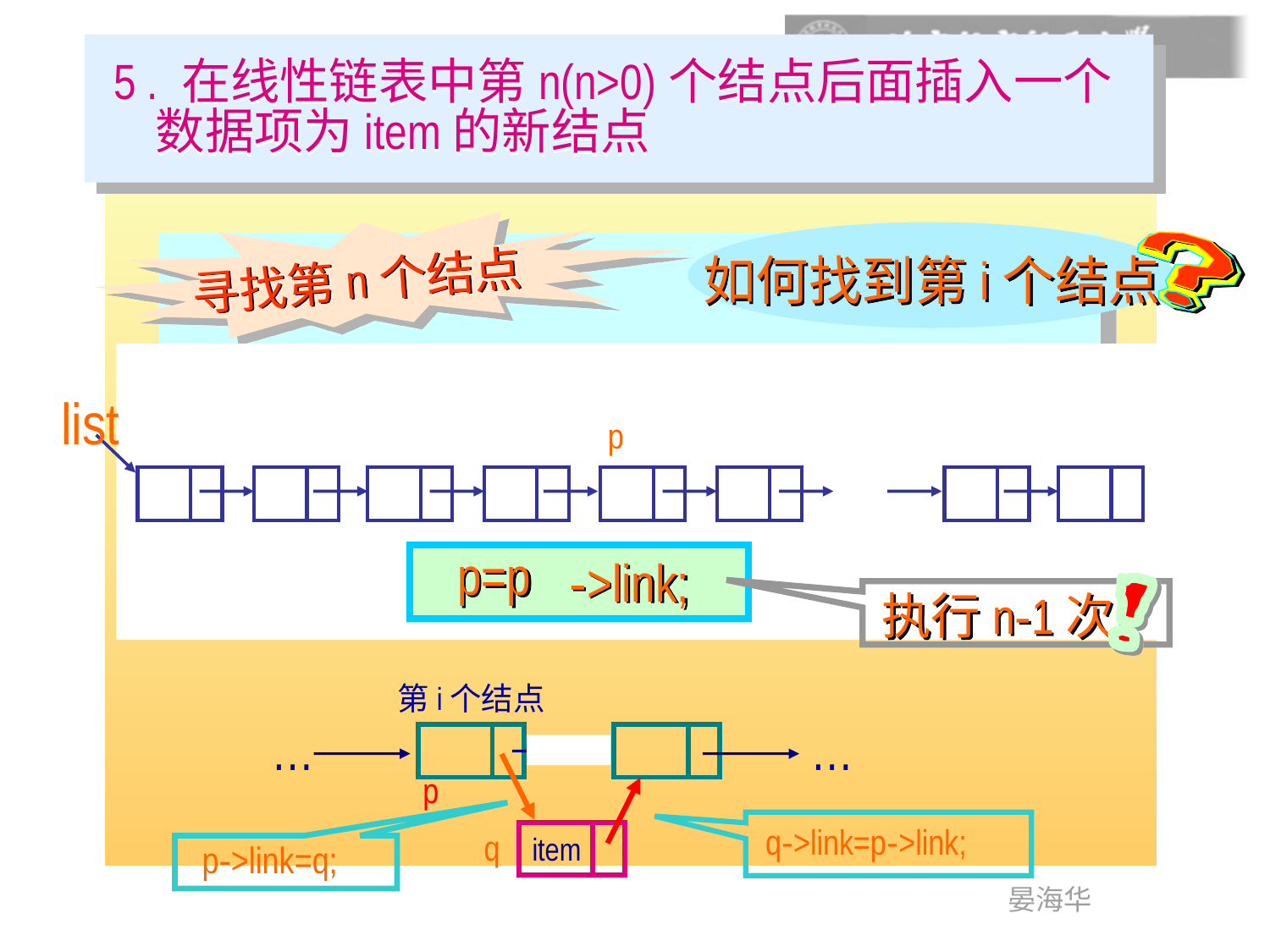

5 . 在线性链表中第n(n>0)个结点后面插入一个
    数据项为item的新结点

寻找第n个结点

如何找到第i个结点

list
…

^

若不存在第i个结点，则不做插入操作；
若存在第i个结点，则
    1.申请一个新结点；
    2.将item送新结点数据域中；
    3.将新结点插入第i个结点之后。

q

q
q

q

p

p=p
->link;

执行n-1次

第i个结点
p
…
…

q->link=p->link;
q

item
p->link=q;